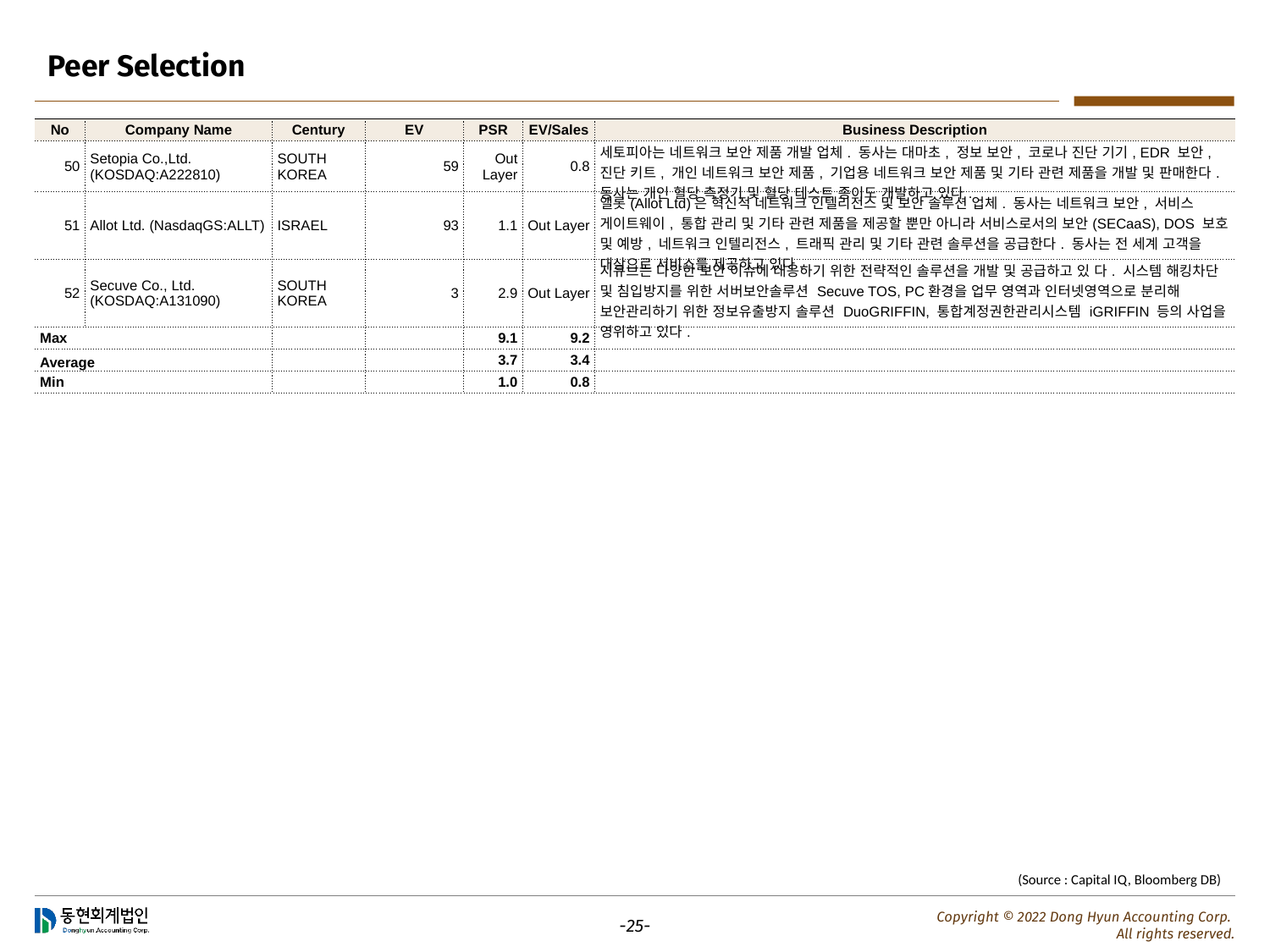

# Peer Selection
| No | Company Name | Century | EV | PSR | EV/Sales | Business Description |
| --- | --- | --- | --- | --- | --- | --- |
| 50 | Setopia Co.,Ltd. (KOSDAQ:A222810) | SOUTH KOREA | 59 | Out Layer | 0.8 | 세토피아는 네트워크 보안 제품 개발 업체. 동사는 대마초, 정보 보안, 코로나 진단 기기, EDR 보안, 진단 키트, 개인 네트워크 보안 제품, 기업용 네트워크 보안 제품 및 기타 관련 제품을 개발 및 판매한다. 동사는 개인 혈당 측정기 및 혈당 테스트 종이도 개발하고 있다. |
| 51 | Allot Ltd. (NasdaqGS:ALLT) | ISRAEL | 93 | 1.1 | Out Layer | 앨롯(Allot Ltd)은 혁신적 네트워크 인텔리전스 및 보안 솔루션 업체. 동사는 네트워크 보안, 서비스 게이트웨이, 통합 관리 및 기타 관련 제품을 제공할 뿐만 아니라 서비스로서의 보안(SECaaS), DOS 보호 및 예방, 네트워크 인텔리전스, 트래픽 관리 및 기타 관련 솔루션을 공급한다. 동사는 전 세계 고객을 대상으로 서비스를 제공하고 있다. |
| 52 | Secuve Co., Ltd. (KOSDAQ:A131090) | SOUTH KOREA | 3 | 2.9 | Out Layer | 시큐브는 다양한 보안 이슈에 대응하기 위한 전략적인 솔루션을 개발 및 공급하고 있 다. 시스템 해킹차단 및 침입방지를 위한 서버보안솔루션 Secuve TOS, PC환경을 업무 영역과 인터넷영역으로 분리해 보안관리하기 위한 정보유출방지 솔루션 DuoGRIFFIN, 통합계정권한관리시스템 iGRIFFIN 등의 사업을 영위하고 있다. |
| Max |  |  |  | 9.1 | 9.2 |  |
| Average |  |  |  | 3.7 | 3.4 |  |
| Min |  |  |  | 1.0 | 0.8 |  |
(Source : Capital IQ, Bloomberg DB)